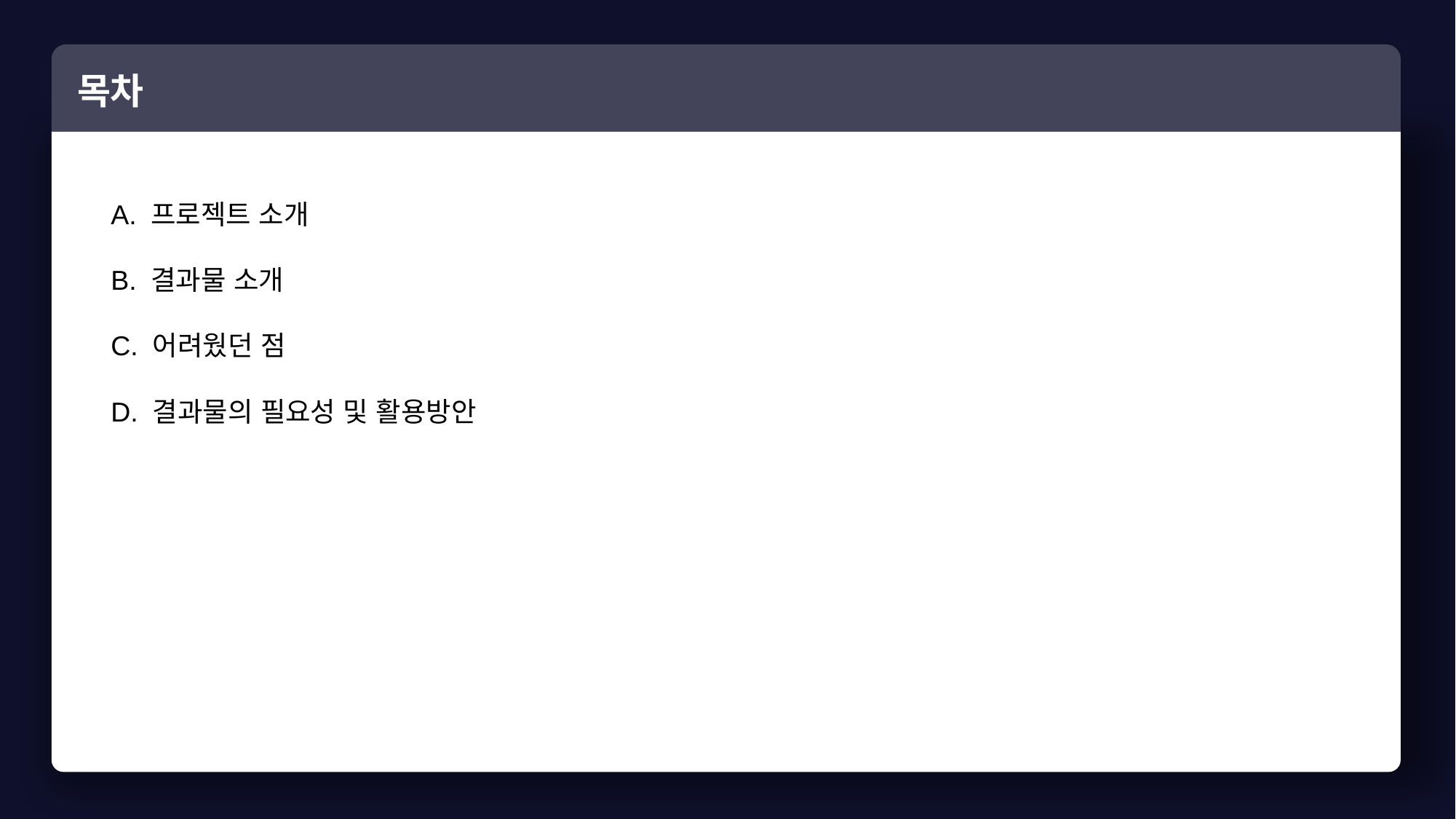

목차

A. 프로젝트 소개
B. 결과물 소개
C. 어려웠던 점
D. 결과물의 필요성 및 활용방안